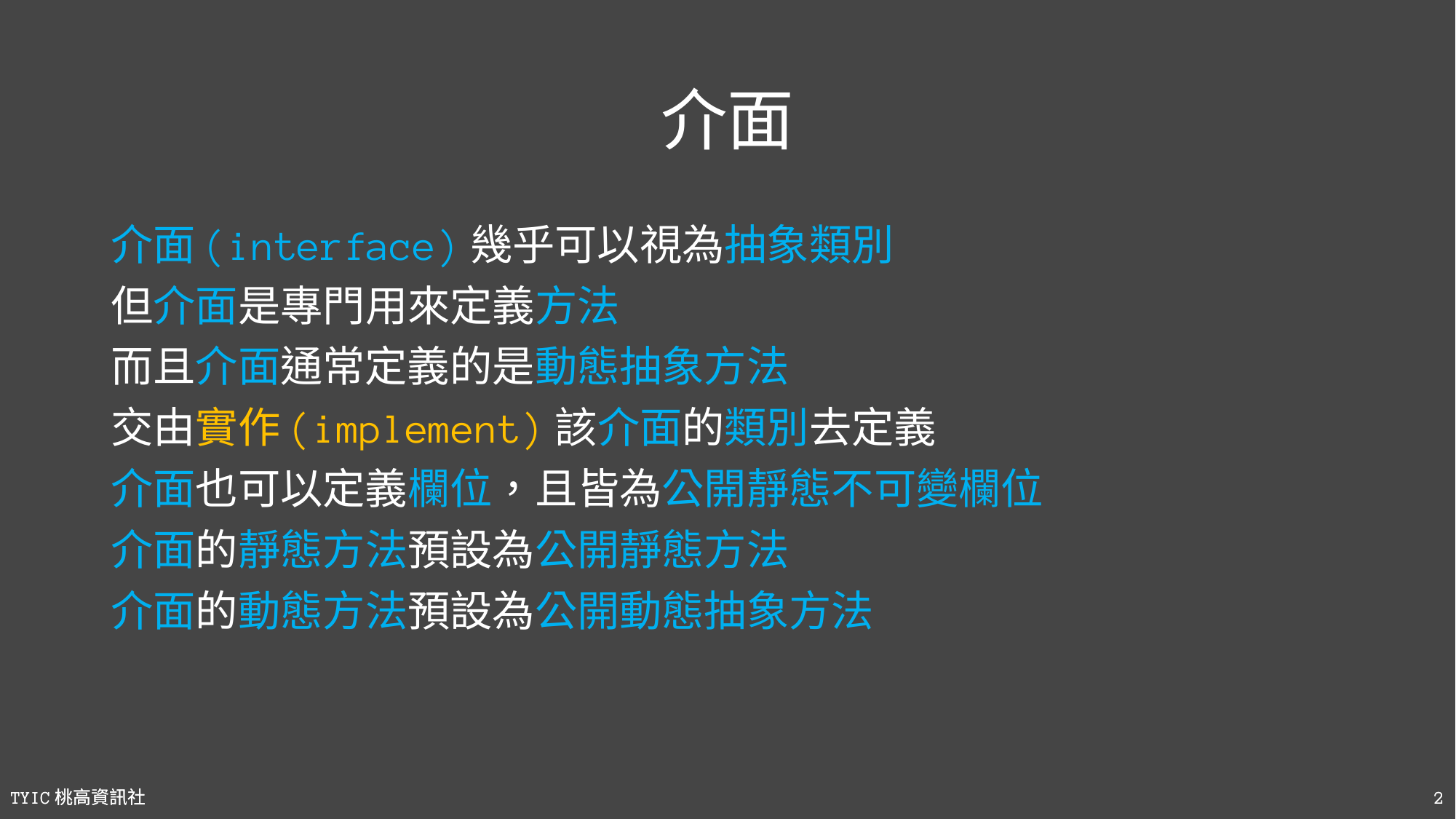

# 介面
介面(interface)幾乎可以視為抽象類別
但介面是專門用來定義方法
而且介面通常定義的是動態抽象方法
交由實作(implement)該介面的類別去定義
介面也可以定義欄位，且皆為公開靜態不可變欄位
介面的靜態方法預設為公開靜態方法
介面的動態方法預設為公開動態抽象方法